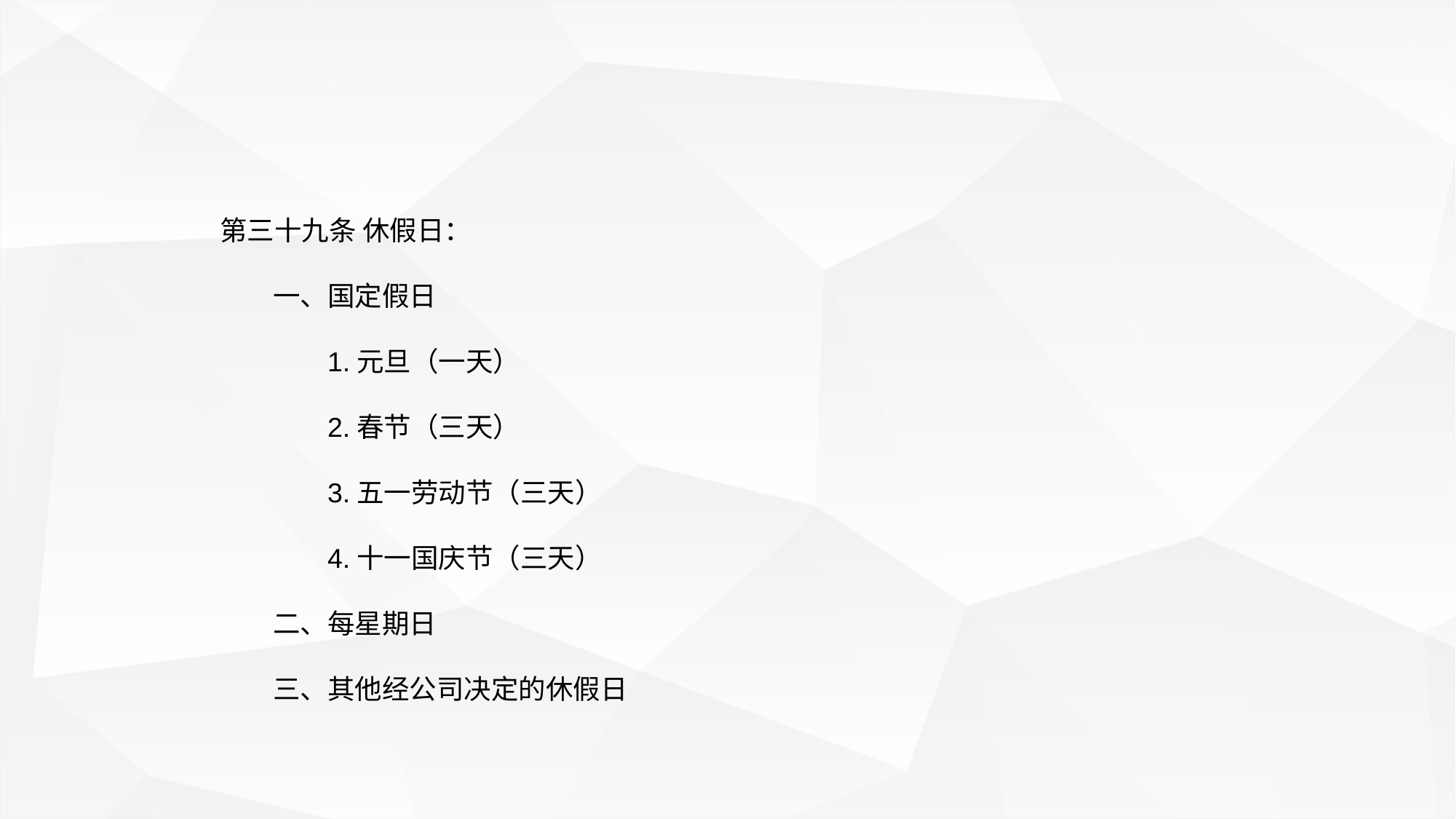

第三十九条 休假日：
一、国定假日
1.元旦（一天）
2.春节（三天）
3.五一劳动节（三天）
4.十一国庆节（三天）
二、每星期日
三、其他经公司决定的休假日